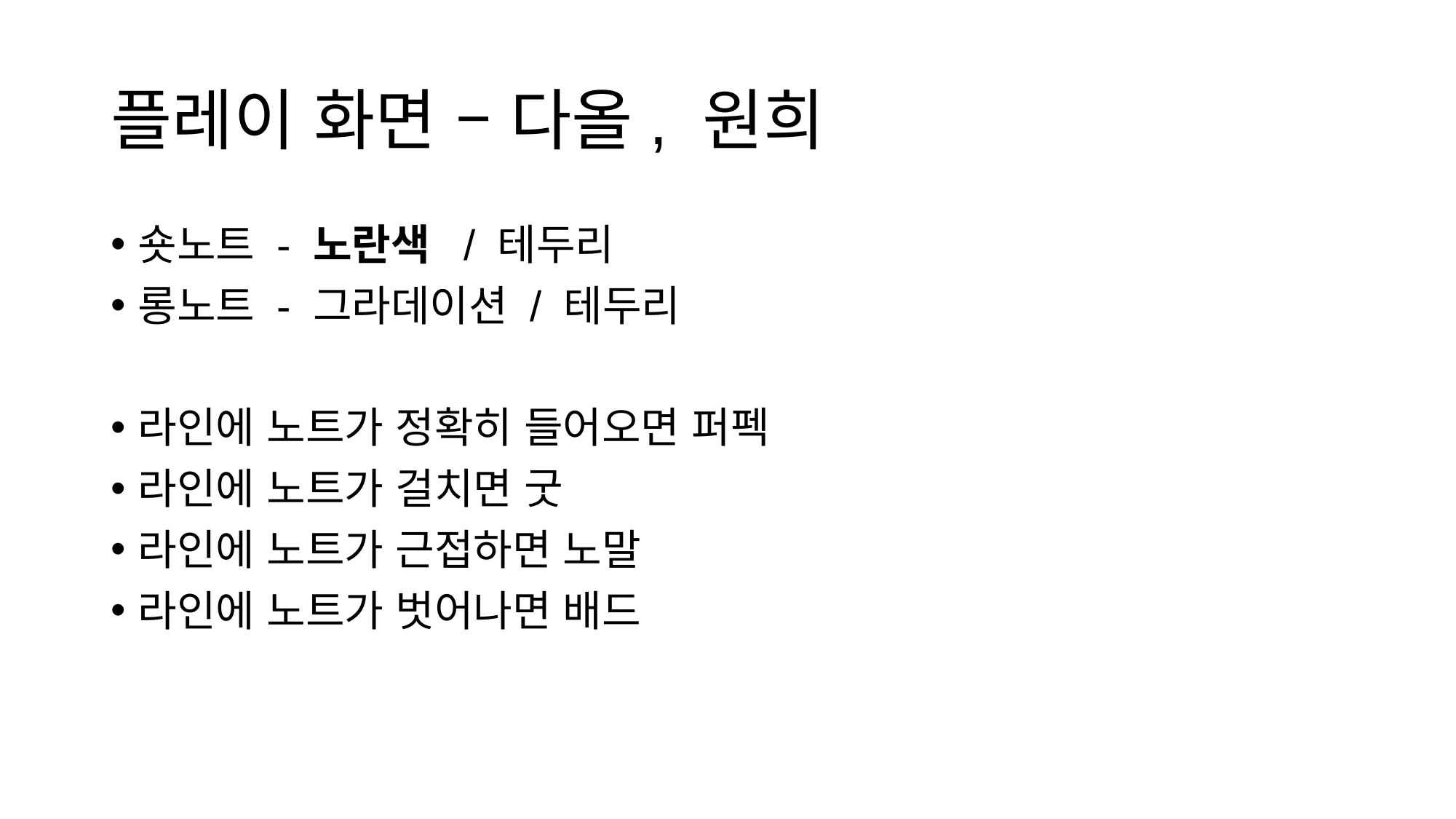

# 플레이 화면 – 다올, 원희
숏노트 - 노란색  / 테두리
롱노트 - 그라데이션 / 테두리

라인에 노트가 정확히 들어오면 퍼펙
라인에 노트가 걸치면 굿
라인에 노트가 근접하면 노말
라인에 노트가 벗어나면 배드